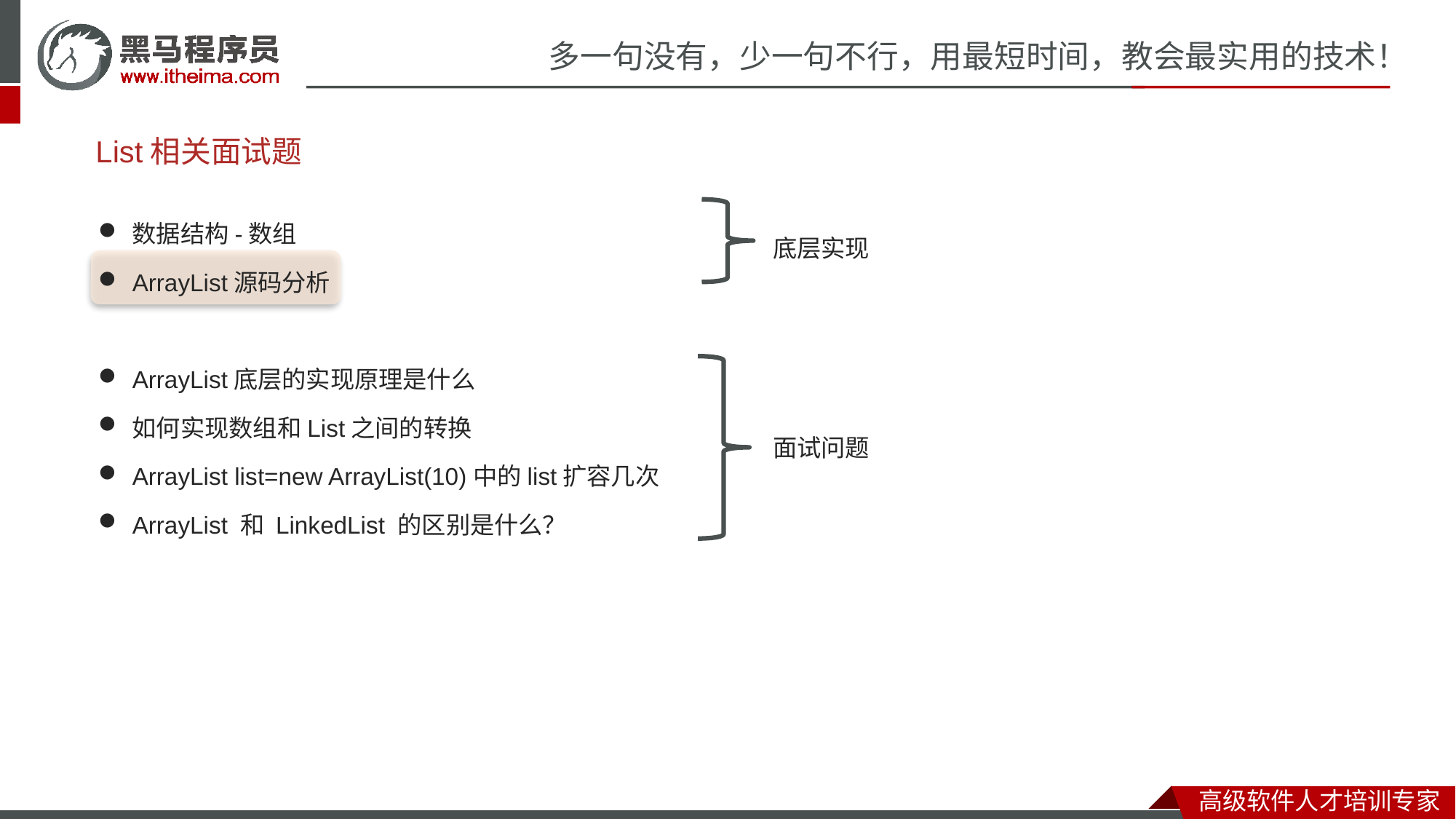

# List相关面试题
数据结构-数组
ArrayList源码分析

ArrayList底层的实现原理是什么
如何实现数组和List之间的转换
ArrayList list=new ArrayList(10)中的list扩容几次
ArrayList 和 LinkedList 的区别是什么？

底层实现

面试问题